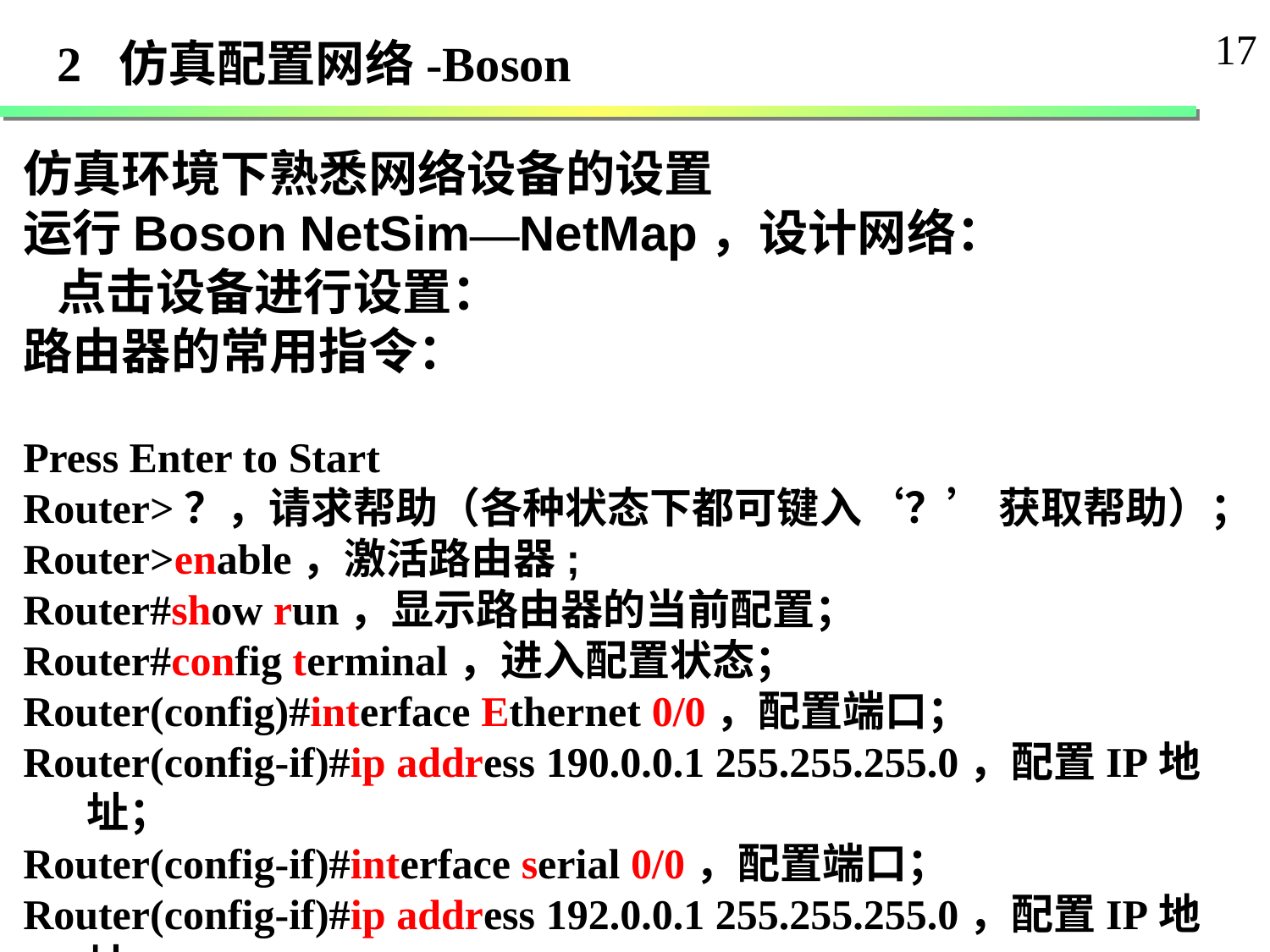

17
2  仿真配置网络-Boson

仿真环境下熟悉网络设备的设置
运行Boson NetSim—NetMap，设计网络：
  点击设备进行设置：
路由器的常用指令：

Press Enter to Start
Router>？，请求帮助（各种状态下都可键入‘？’ 获取帮助）；
Router>enable，激活路由器;
Router#show run，显示路由器的当前配置；
Router#config terminal，进入配置状态；
Router(config)#interface Ethernet 0/0，配置端口；
Router(config-if)#ip address 190.0.0.1 255.255.255.0，配置IP地址；
Router(config-if)#interface serial 0/0，配置端口；
Router(config-if)#ip address 192.0.0.1 255.255.255.0，配置IP地址；
Router(config-if)#noip address 192.0.0.1 255.255.255.0，去除配置；